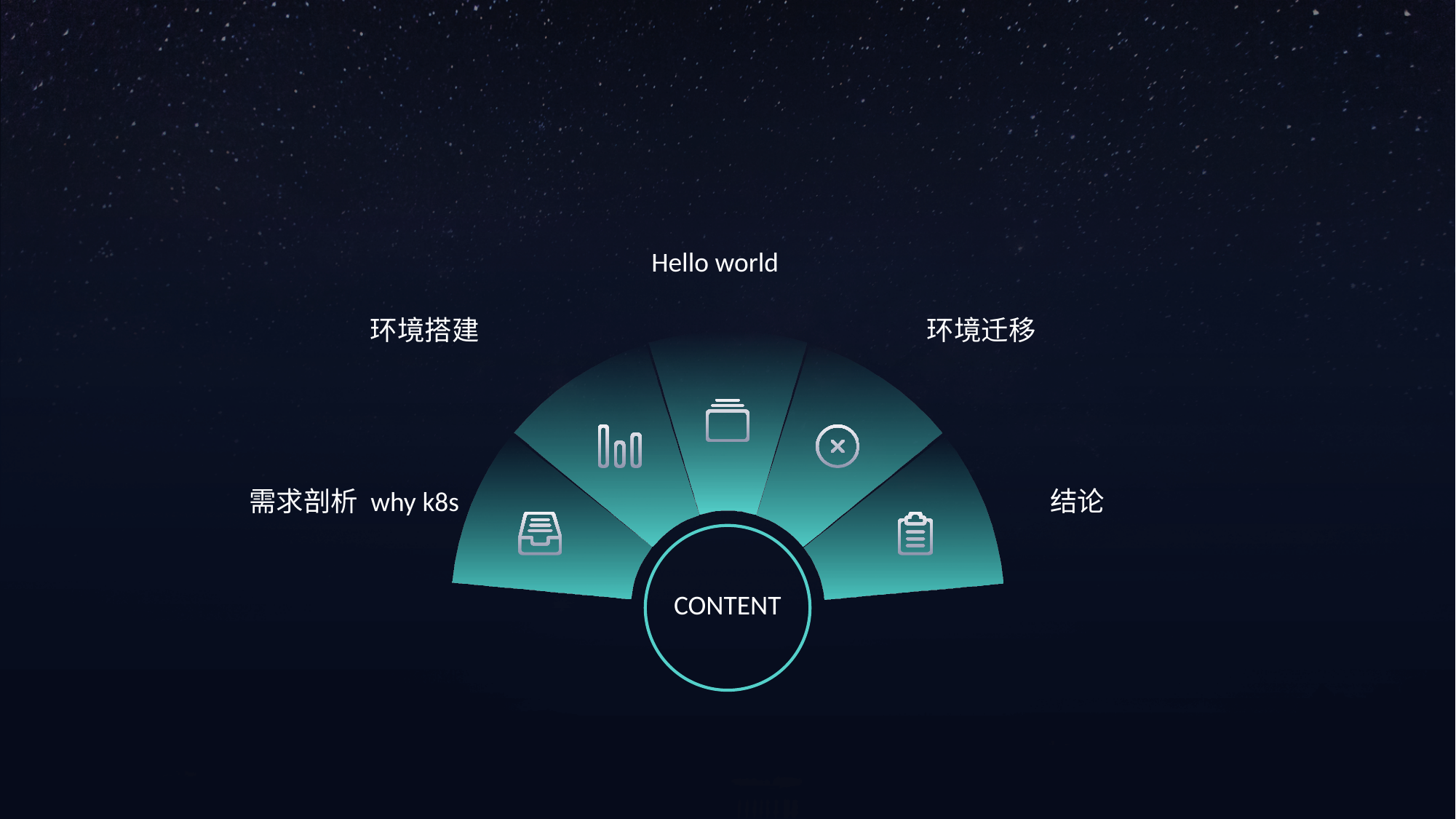

Hello world
环境搭建
环境迁移

需求剖析 why k8s
结论

CONTENT